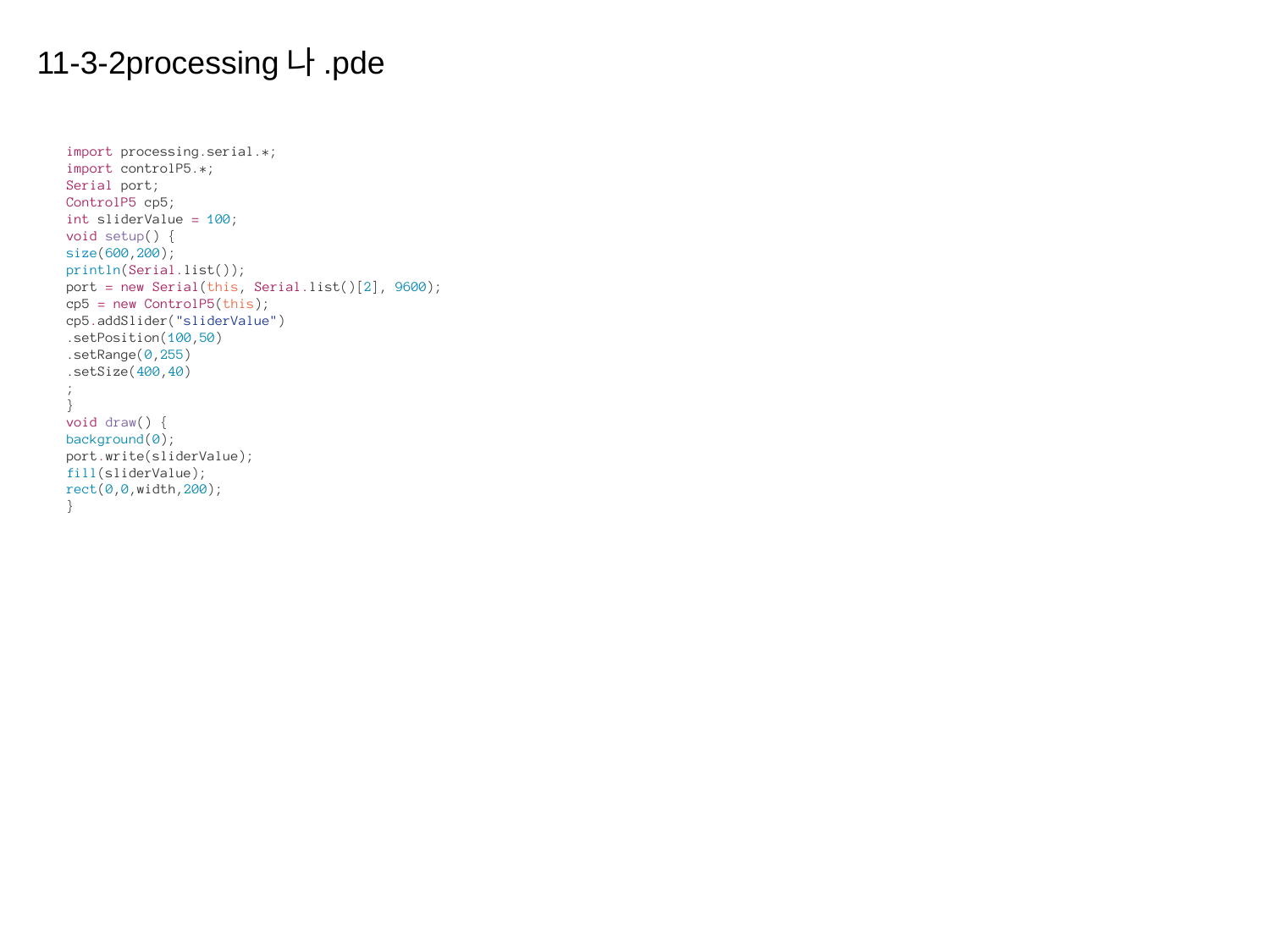

11-3-2processing나.pde
import processing.serial.*;
import controlP5.*;
Serial port;
ControlP5 cp5;
int sliderValue = 100;
void setup() {
size(600,200);
println(Serial.list());
port = new Serial(this, Serial.list()[2], 9600);
cp5 = new ControlP5(this);
cp5.addSlider("sliderValue")
.setPosition(100,50)
.setRange(0,255)
.setSize(400,40)
;
}
void draw() {
background(0);
port.write(sliderValue);
fill(sliderValue);
rect(0,0,width,200);
}